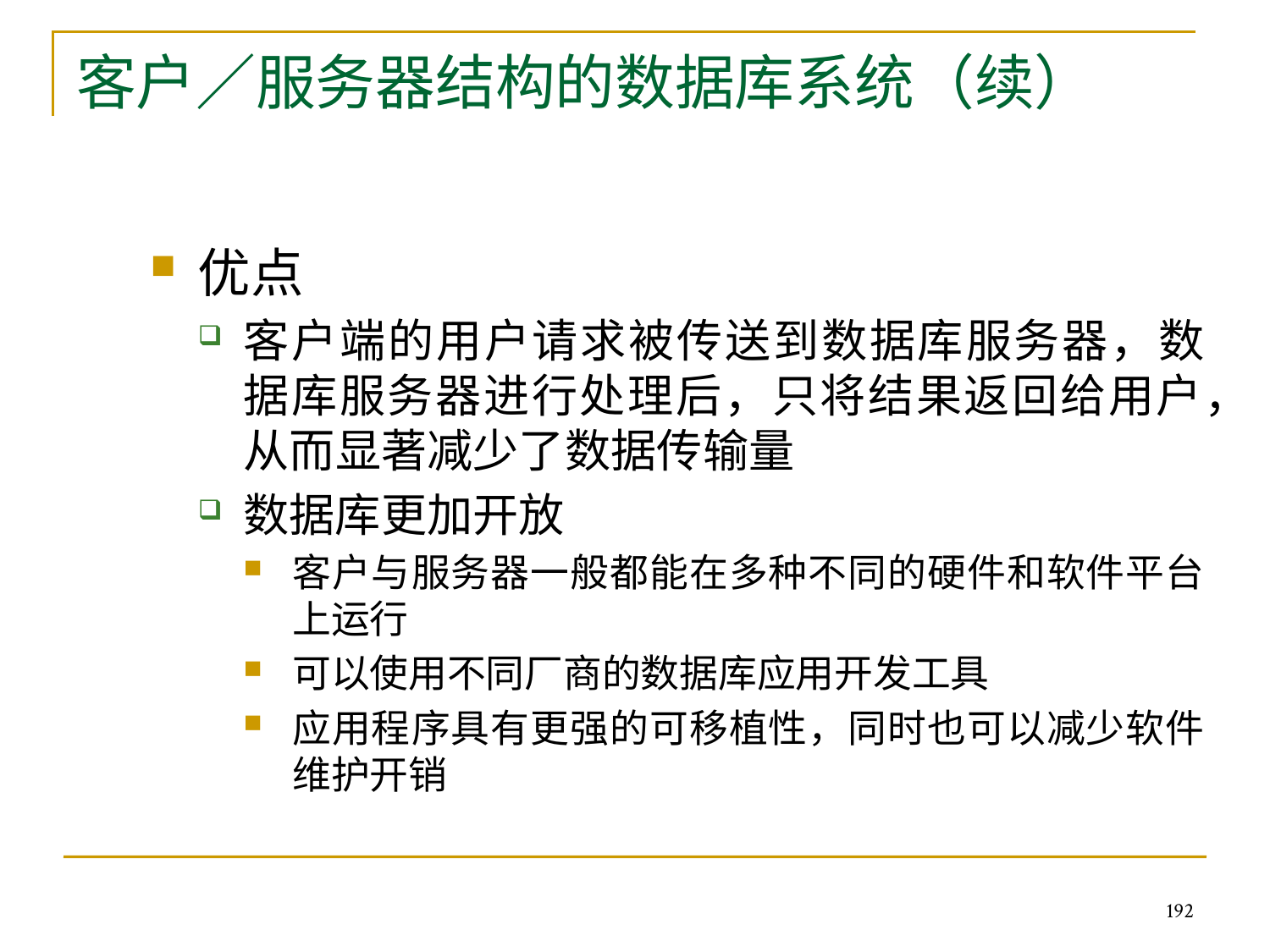

# 客户／服务器结构的数据库系统（续）
优点
客户端的用户请求被传送到数据库服务器，数据库服务器进行处理后，只将结果返回给用户，从而显著减少了数据传输量
数据库更加开放
客户与服务器一般都能在多种不同的硬件和软件平台上运行
可以使用不同厂商的数据库应用开发工具
应用程序具有更强的可移植性，同时也可以减少软件维护开销

192